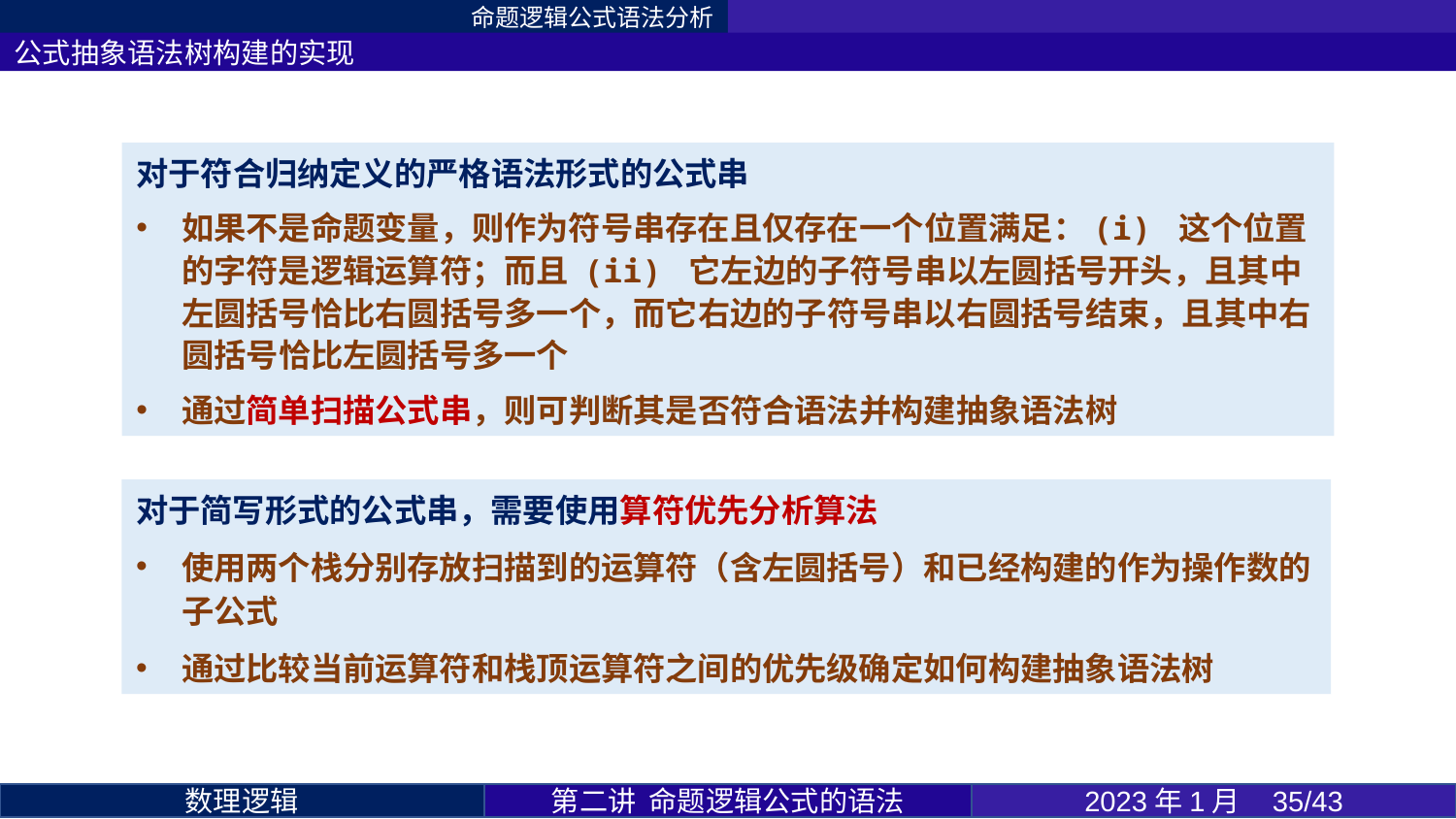

命题逻辑公式语法分析
公式抽象语法树构建的实现
对于符合归纳定义的严格语法形式的公式串
如果不是命题变量，则作为符号串存在且仅存在一个位置满足：(i) 这个位置的字符是逻辑运算符；而且 (ii) 它左边的子符号串以左圆括号开头，且其中左圆括号恰比右圆括号多一个，而它右边的子符号串以右圆括号结束，且其中右圆括号恰比左圆括号多一个
通过简单扫描公式串，则可判断其是否符合语法并构建抽象语法树
对于简写形式的公式串，需要使用算符优先分析算法
使用两个栈分别存放扫描到的运算符（含左圆括号）和已经构建的作为操作数的子公式
通过比较当前运算符和栈顶运算符之间的优先级确定如何构建抽象语法树
第二讲  命题逻辑公式的语法
2023年1月    35/43
数理逻辑